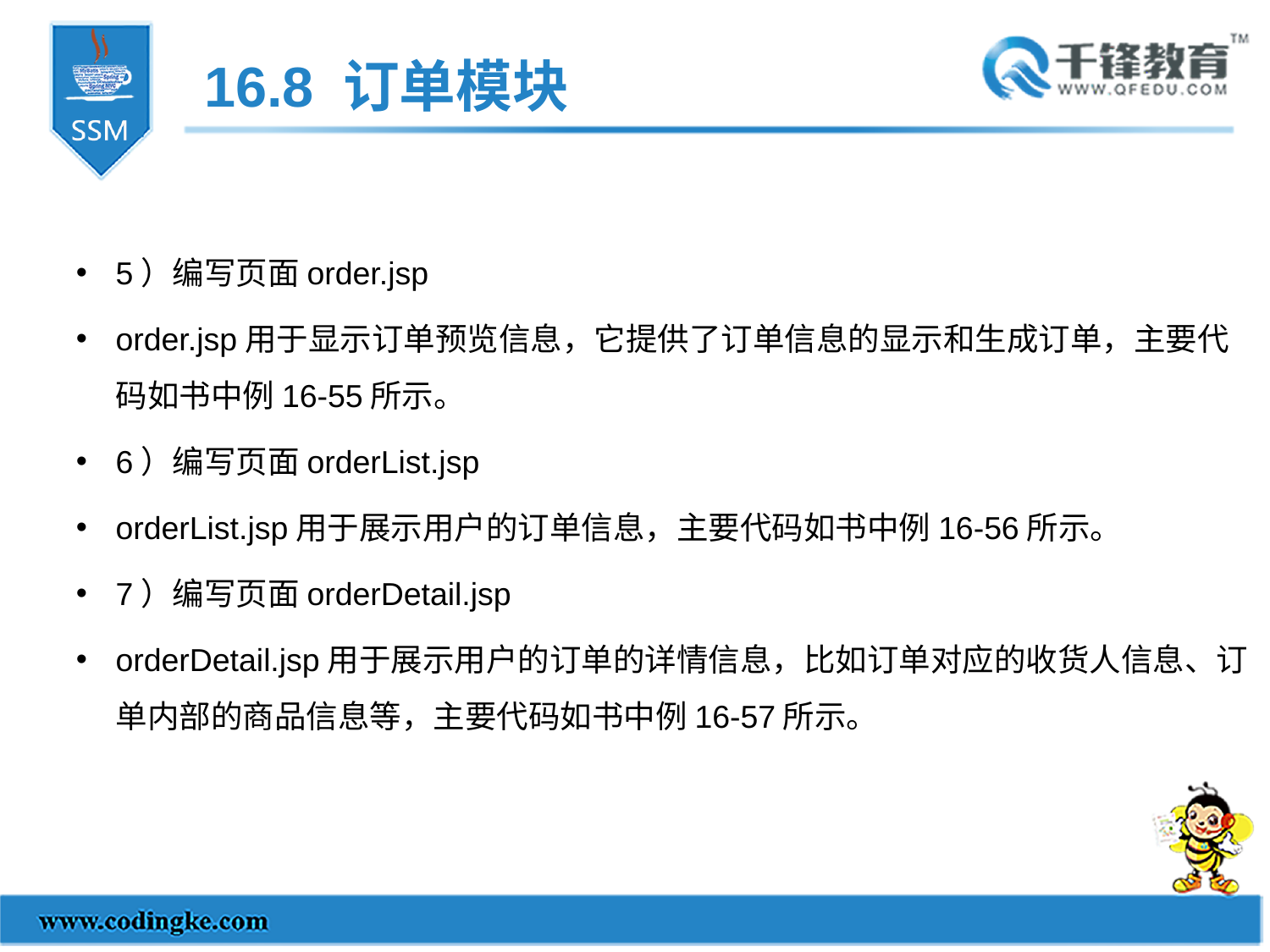

16.8 订单模块
5）编写页面order.jsp
order.jsp用于显示订单预览信息，它提供了订单信息的显示和生成订单，主要代码如书中例16-55所示。
6）编写页面orderList.jsp
orderList.jsp用于展示用户的订单信息，主要代码如书中例16-56所示。
7）编写页面orderDetail.jsp
orderDetail.jsp用于展示用户的订单的详情信息，比如订单对应的收货人信息、订单内部的商品信息等，主要代码如书中例16-57所示。